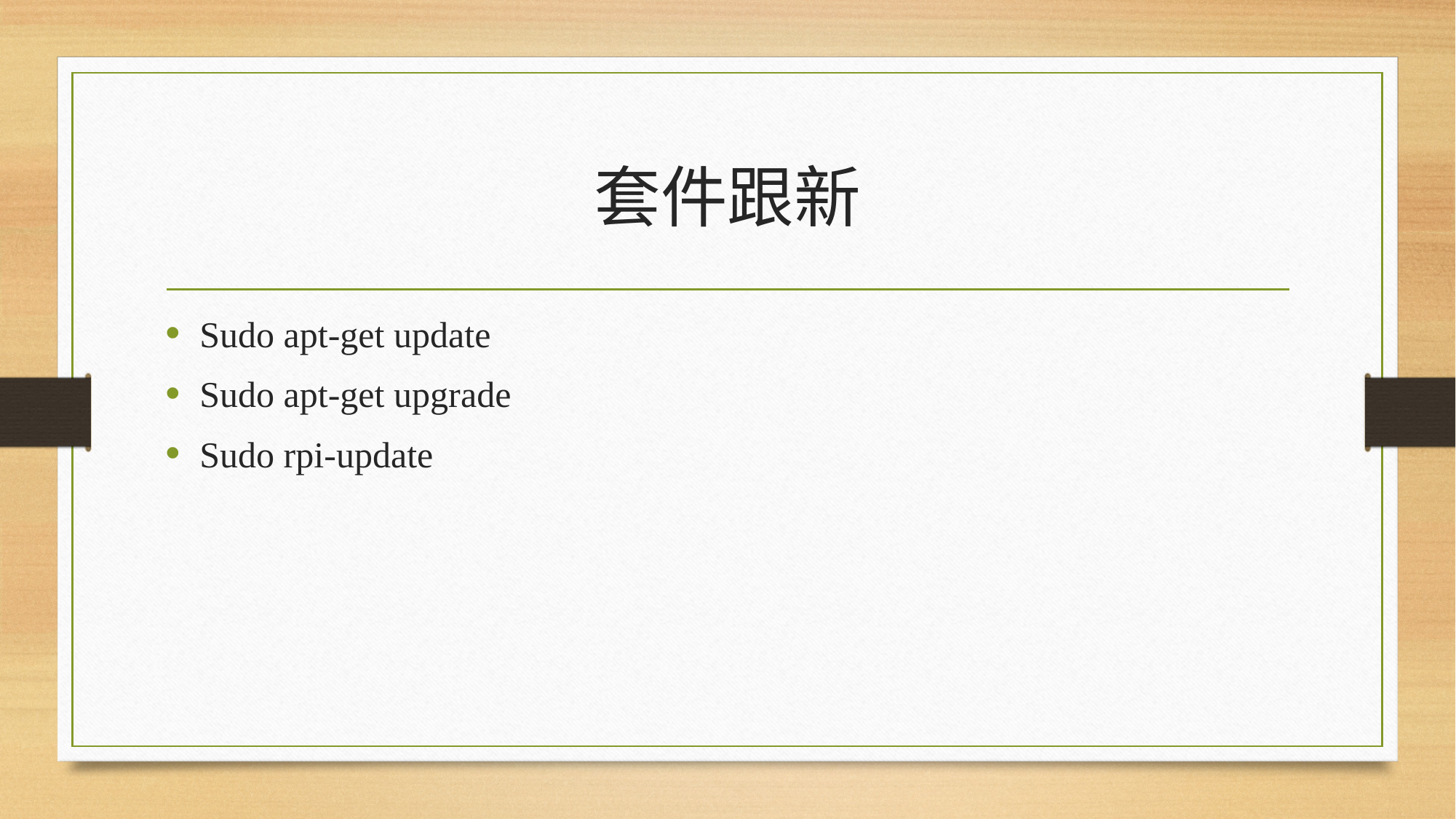

# 套件跟新
Sudo apt-get update
Sudo apt-get upgrade
Sudo rpi-update